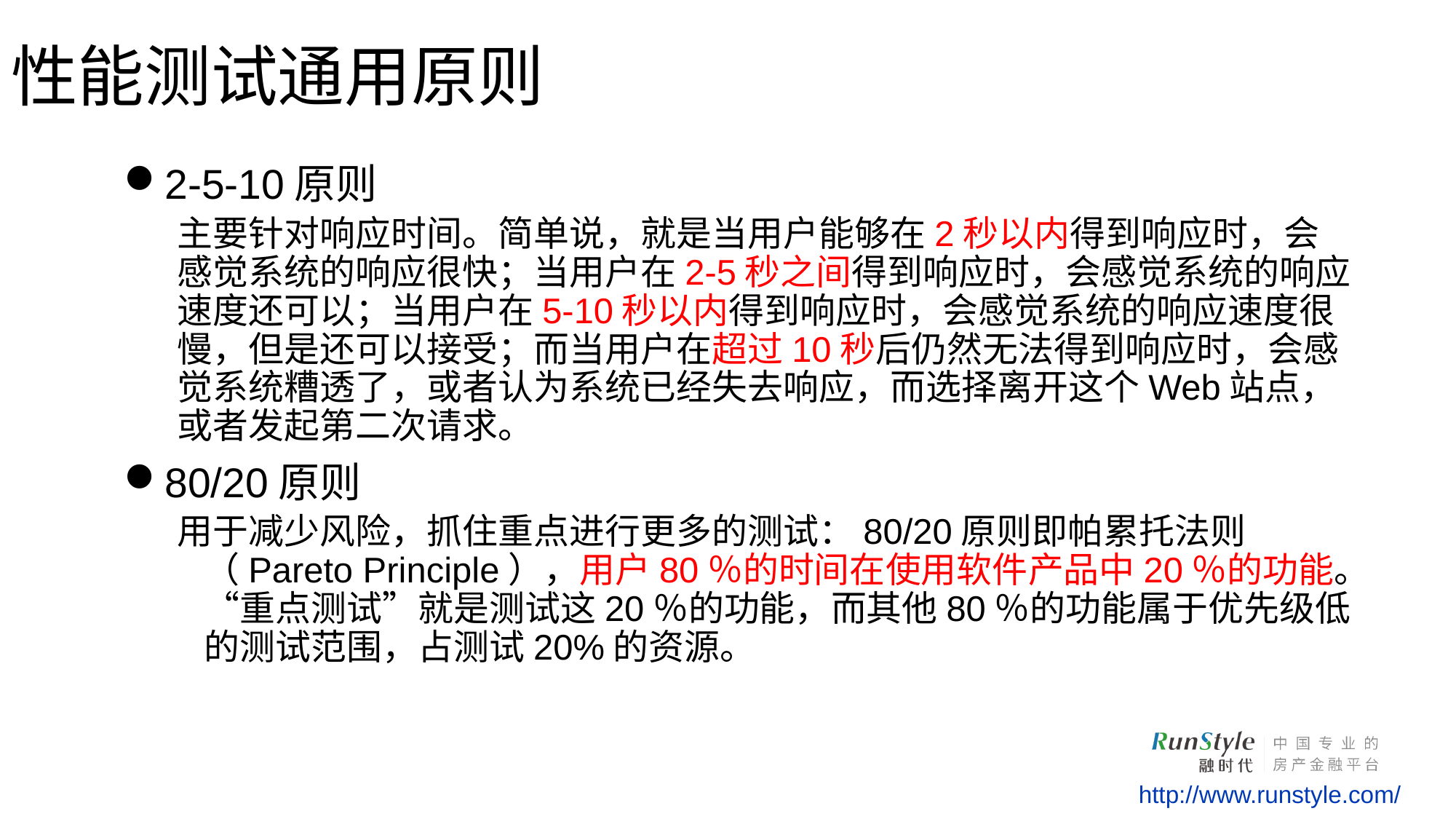

# 性能测试通用原则
2-5-10原则
主要针对响应时间。简单说，就是当用户能够在2秒以内得到响应时，会感觉系统的响应很快；当用户在2-5秒之间得到响应时，会感觉系统的响应速度还可以；当用户在5-10秒以内得到响应时，会感觉系统的响应速度很慢，但是还可以接受；而当用户在超过10秒后仍然无法得到响应时，会感觉系统糟透了，或者认为系统已经失去响应，而选择离开这个Web站点，或者发起第二次请求。
80/20原则
用于减少风险，抓住重点进行更多的测试：80/20原则即帕累托法则（Pareto Principle），用户80％的时间在使用软件产品中20％的功能。“重点测试”就是测试这20％的功能，而其他80％的功能属于优先级低的测试范围，占测试20%的资源。